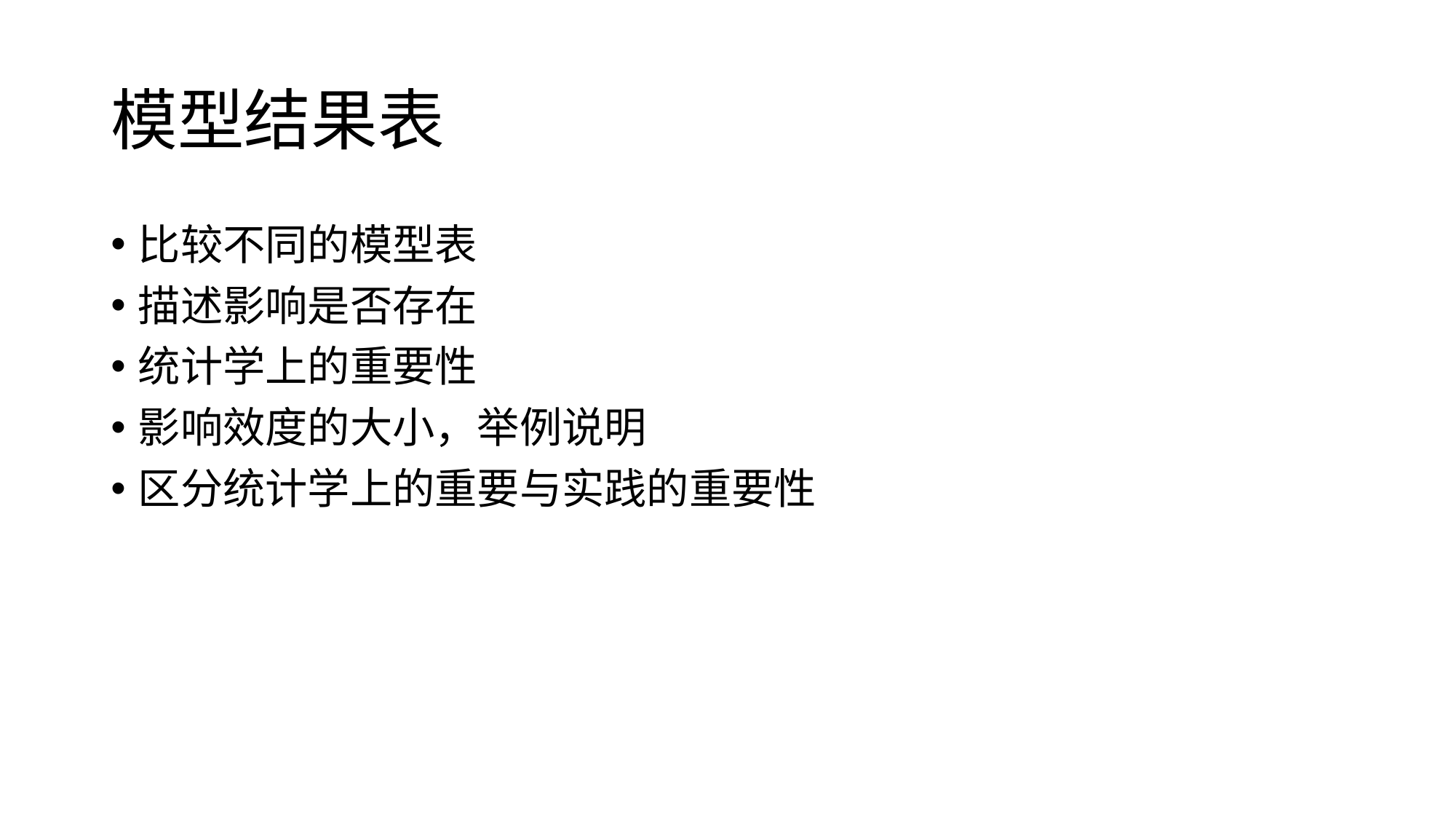

# 模型结果表
比较不同的模型表
描述影响是否存在
统计学上的重要性
影响效度的大小，举例说明
区分统计学上的重要与实践的重要性